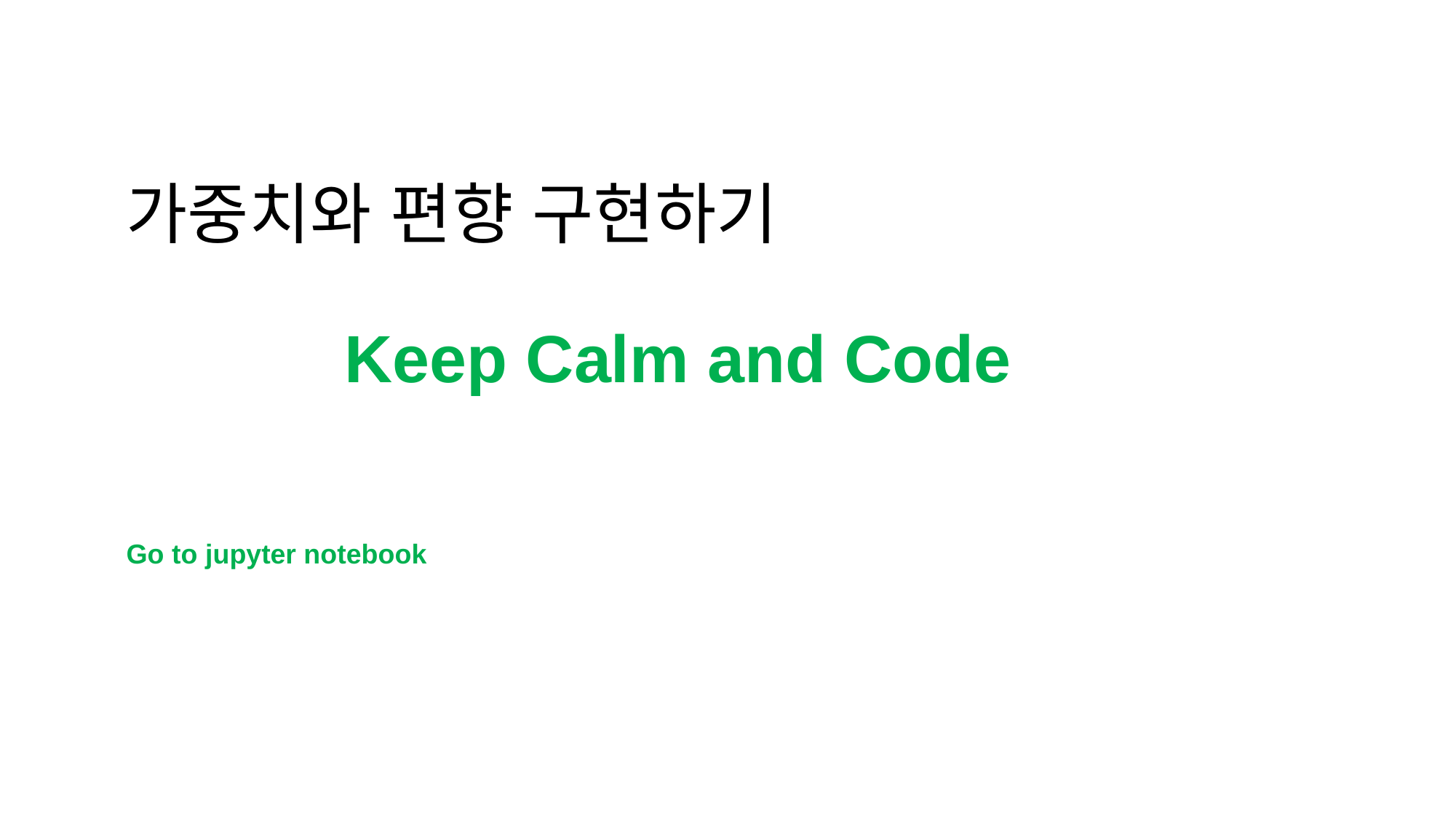

가중치와 편향 구현하기

		Keep Calm and Code

Go to jupyter notebook